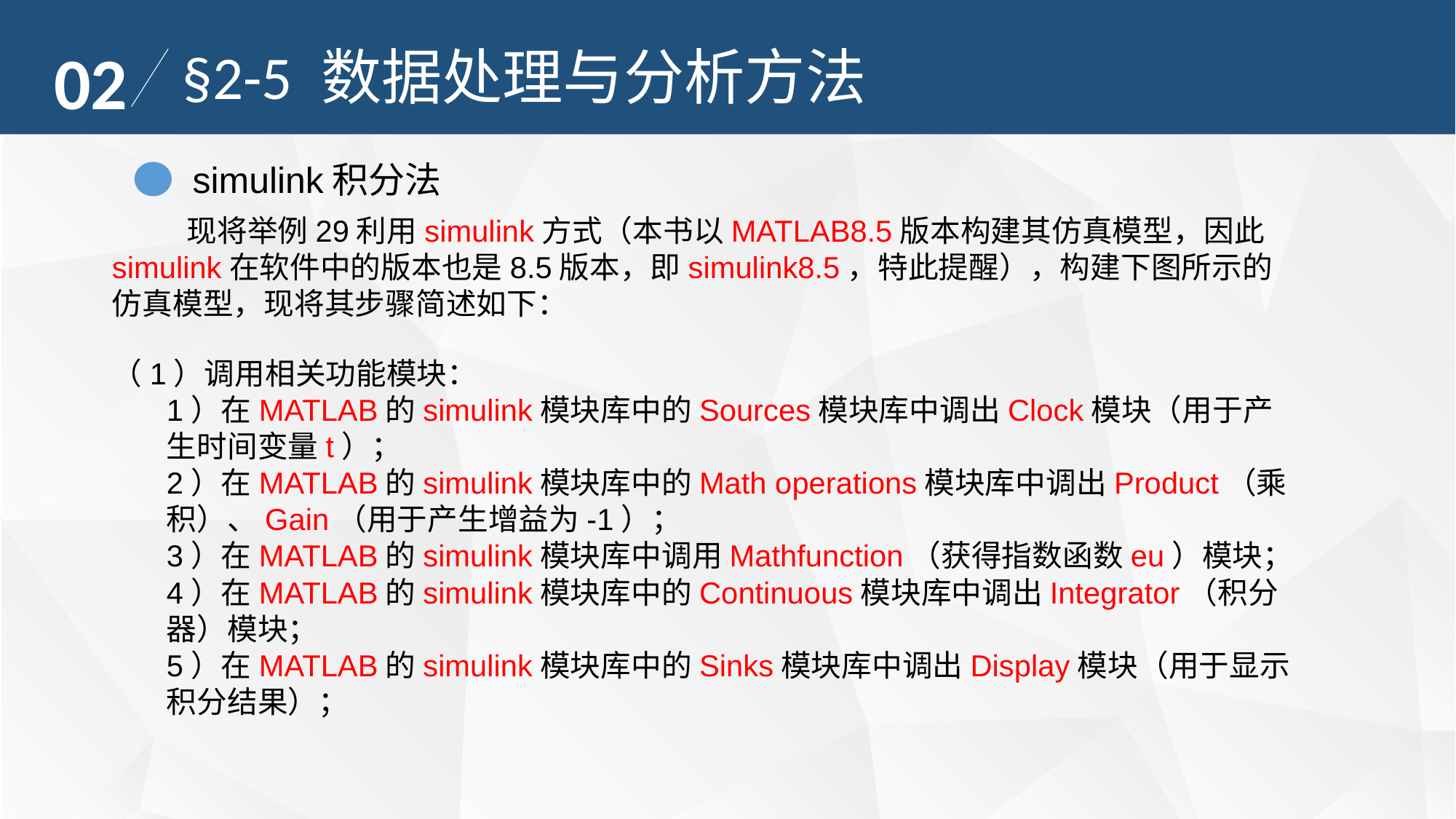

02
§2-5 数据处理与分析方法
 simulink积分法

          现将举例29利用simulink方式（本书以MATLAB8.5版本构建其仿真模型，因此simulink在软件中的版本也是8.5版本，即simulink8.5，特此提醒），构建下图所示的仿真模型，现将其步骤简述如下：
（1）调用相关功能模块：
1）在MATLAB的simulink模块库中的Sources模块库中调出Clock模块（用于产生时间变量t）；
2）在MATLAB的simulink模块库中的Math operations模块库中调出Product（乘积）、Gain（用于产生增益为-1）；
3）在MATLAB的simulink模块库中调用Mathfunction（获得指数函数eu）模块；
4）在MATLAB的simulink模块库中的Continuous模块库中调出Integrator（积分器）模块；
5）在MATLAB的simulink模块库中的Sinks模块库中调出Display模块（用于显示积分结果）；